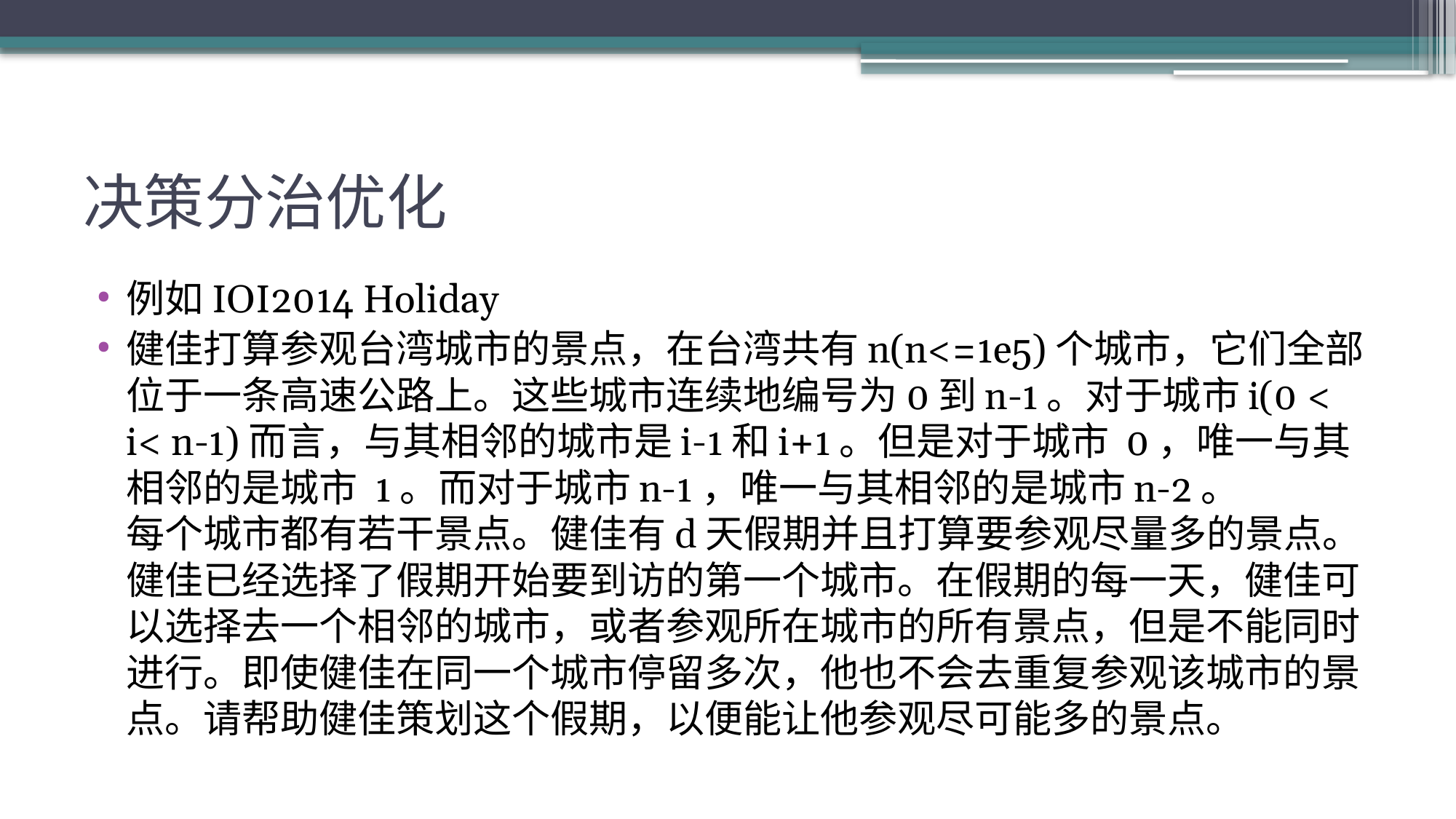

# 决策分治优化
例如IOI2014 Holiday
健佳打算参观台湾城市的景点，在台湾共有n(n<=1e5)个城市，它们全部位于一条高速公路上。这些城市连续地编号为0到n-1。对于城市i(0 < i< n-1)而言，与其相邻的城市是i-1和i+1。但是对于城市 0，唯一与其相邻的是城市 1。而对于城市n-1，唯一与其相邻的是城市n-2。 
每个城市都有若干景点。健佳有d天假期并且打算要参观尽量多的景点。健佳已经选择了假期开始要到访的第一个城市。在假期的每一天，健佳可以选择去一个相邻的城市，或者参观所在城市的所有景点，但是不能同时进行。即使健佳在同一个城市停留多次，他也不会去重复参观该城市的景点。请帮助健佳策划这个假期，以便能让他参观尽可能多的景点。